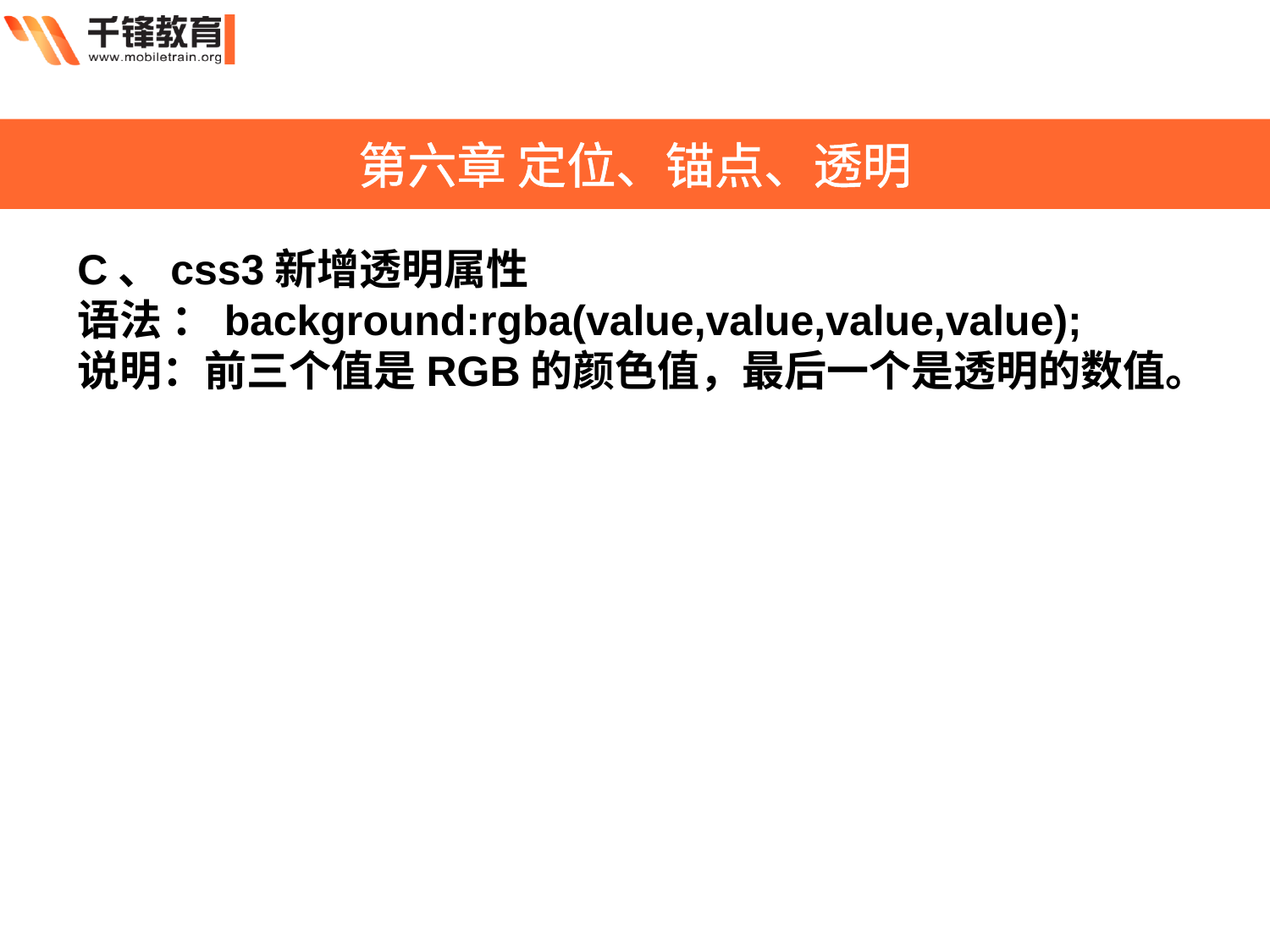

第六章 定位、锚点、透明
C、css3新增透明属性
语法 ：background:rgba(value,value,value,value);
说明：前三个值是RGB的颜色值，最后一个是透明的数值。